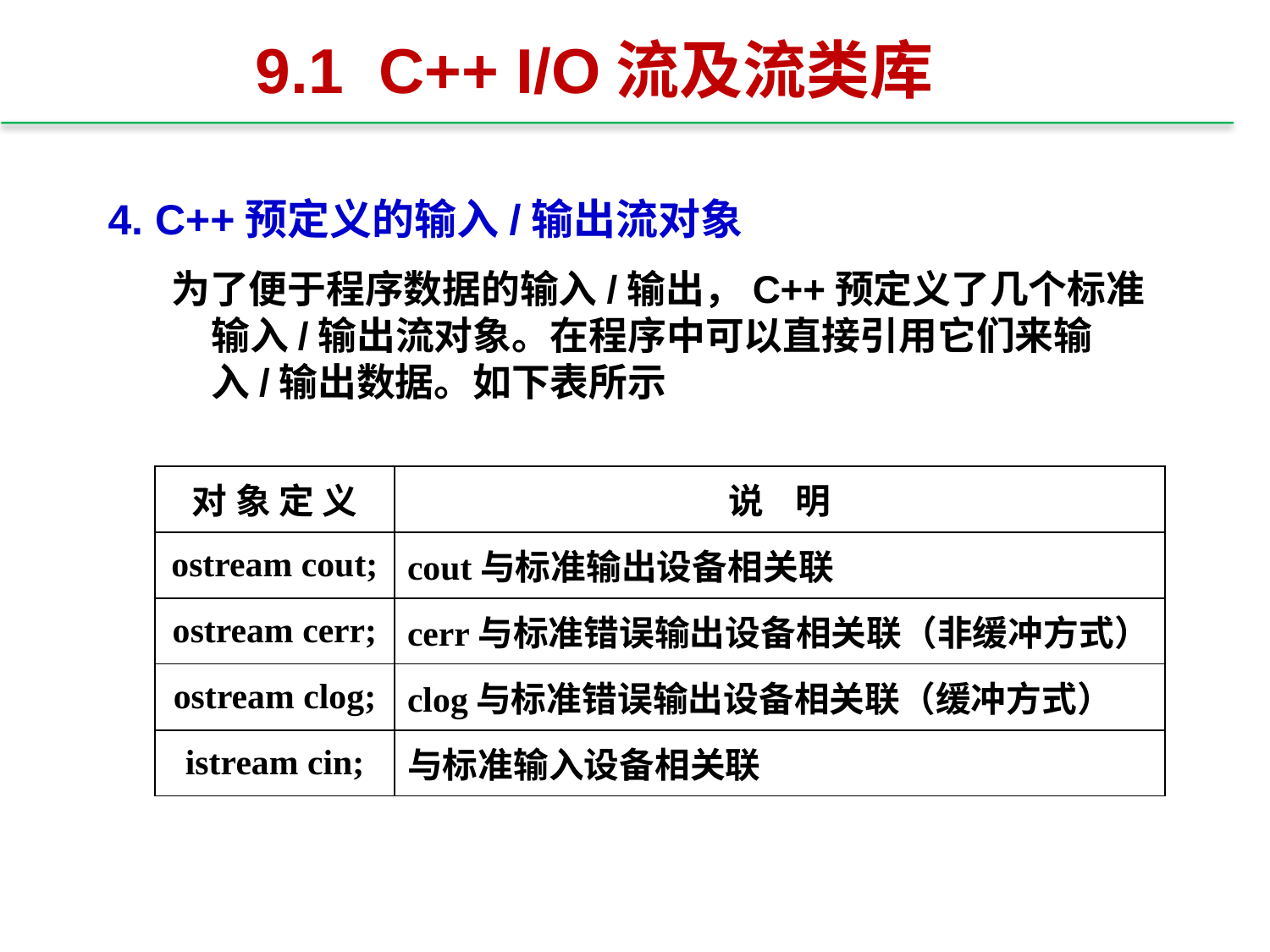

# 9.1  C++ I/O流及流类库
4. C++预定义的输入/输出流对象
为了便于程序数据的输入/输出，C++预定义了几个标准输入/输出流对象。在程序中可以直接引用它们来输入/输出数据。如下表所示

| 对 象 定 义 | 说 明 |
| --- | --- |
| ostream cout; | cout与标准输出设备相关联 |
| ostream cerr; | cerr与标准错误输出设备相关联（非缓冲方式） |
| ostream clog; | clog与标准错误输出设备相关联（缓冲方式） |
| istream cin; | 与标准输入设备相关联 |